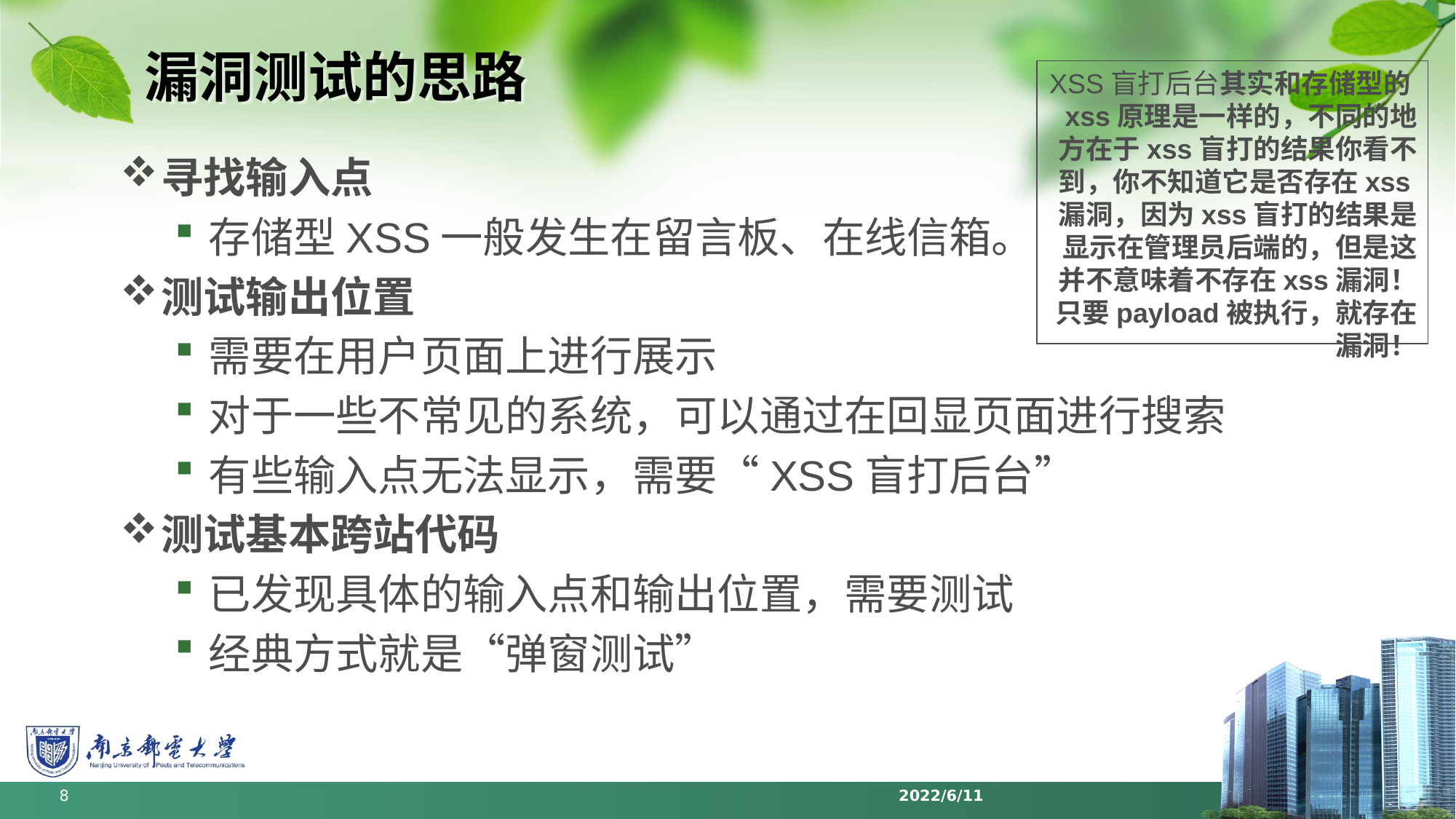

# 漏洞测试的思路
XSS盲打后台其实和存储型的xss原理是一样的，不同的地方在于xss盲打的结果你看不到，你不知道它是否存在xss漏洞，因为xss盲打的结果是显示在管理员后端的，但是这并不意味着不存在xss漏洞！只要payload被执行，就存在漏洞！
寻找输入点
存储型XSS一般发生在留言板、在线信箱。
测试输出位置
需要在用户页面上进行展示
对于一些不常见的系统，可以通过在回显页面进行搜索
有些输入点无法显示，需要“XSS盲打后台”
测试基本跨站代码
已发现具体的输入点和输出位置，需要测试
经典方式就是“弹窗测试”
8
2022/6/11